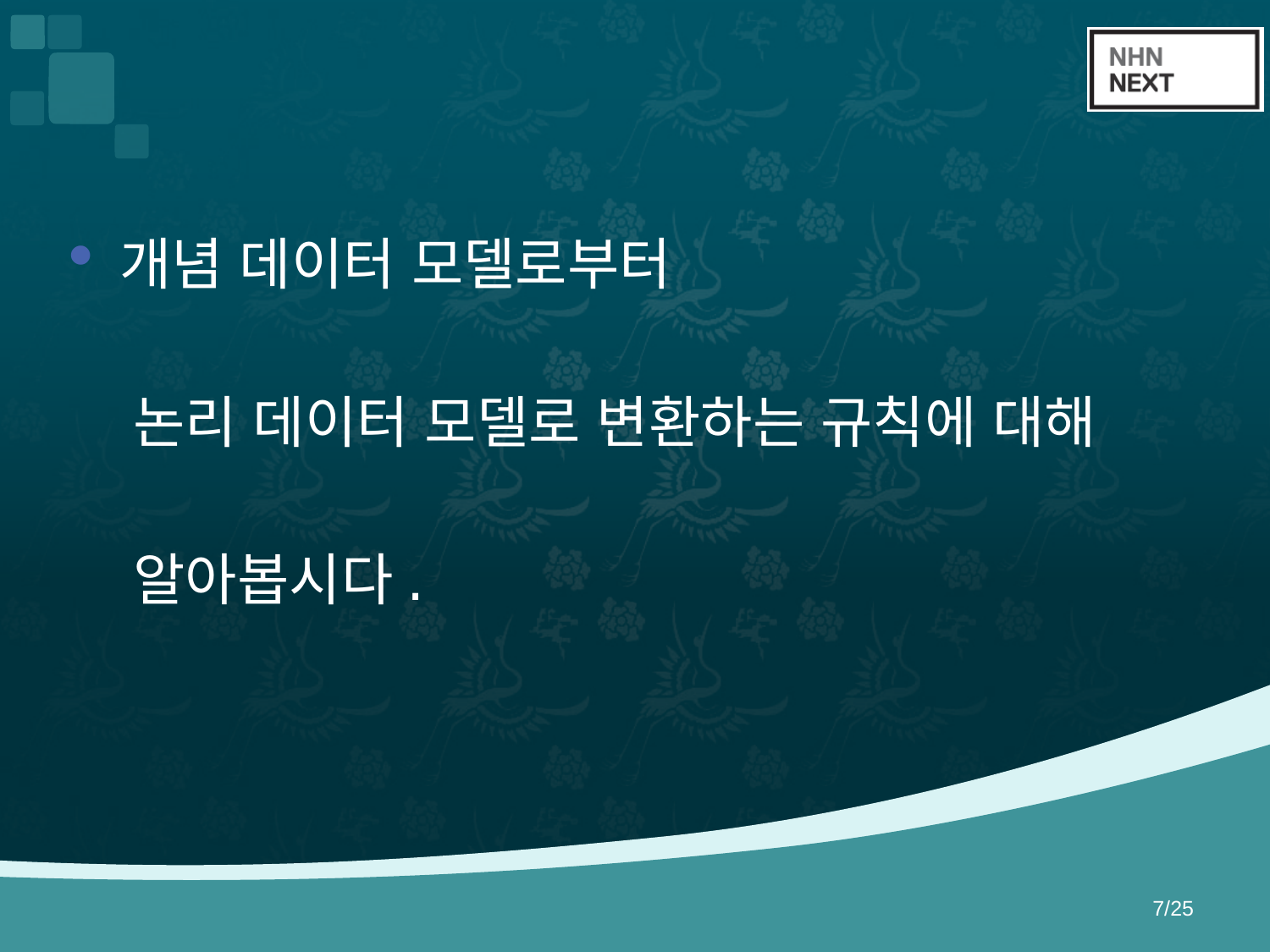

#
개념 데이터 모델로부터

   논리 데이터 모델로 변환하는 규칙에 대해

   알아봅시다.
7/25